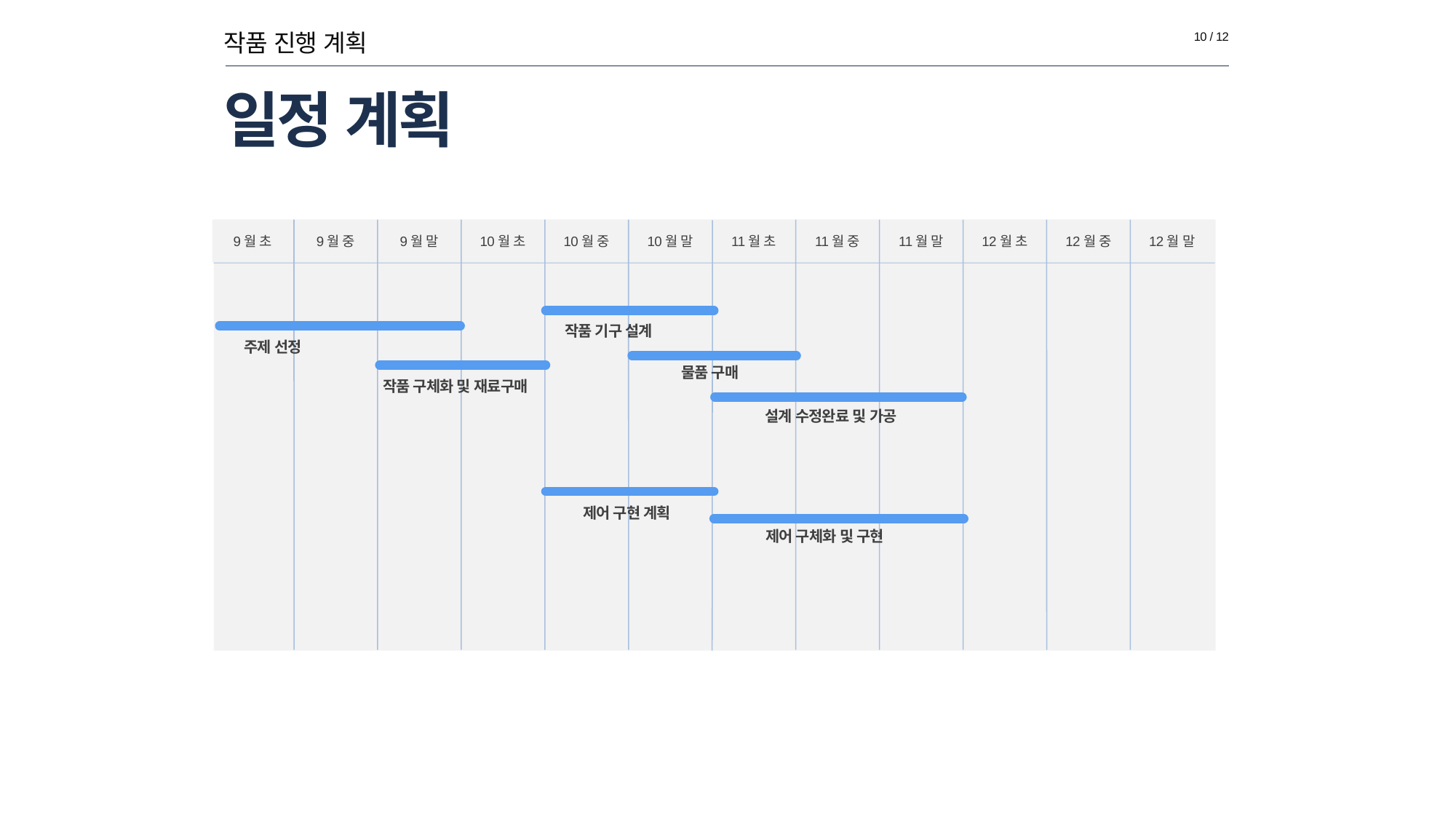

작품 진행 계획
10 / 12
# 일정 계획

9월 초

9월 중
9월 말
10월 초
10월 중
10월 말
11월 초
11월 중
11월 말
12월 초
12월 중
12월 말

작품 기구 설계
주제 선정
물품 구매
작품 구체화 및 재료구매
설계 수정완료 및 가공
제어 구체화 및 구현
제어 구현 계획